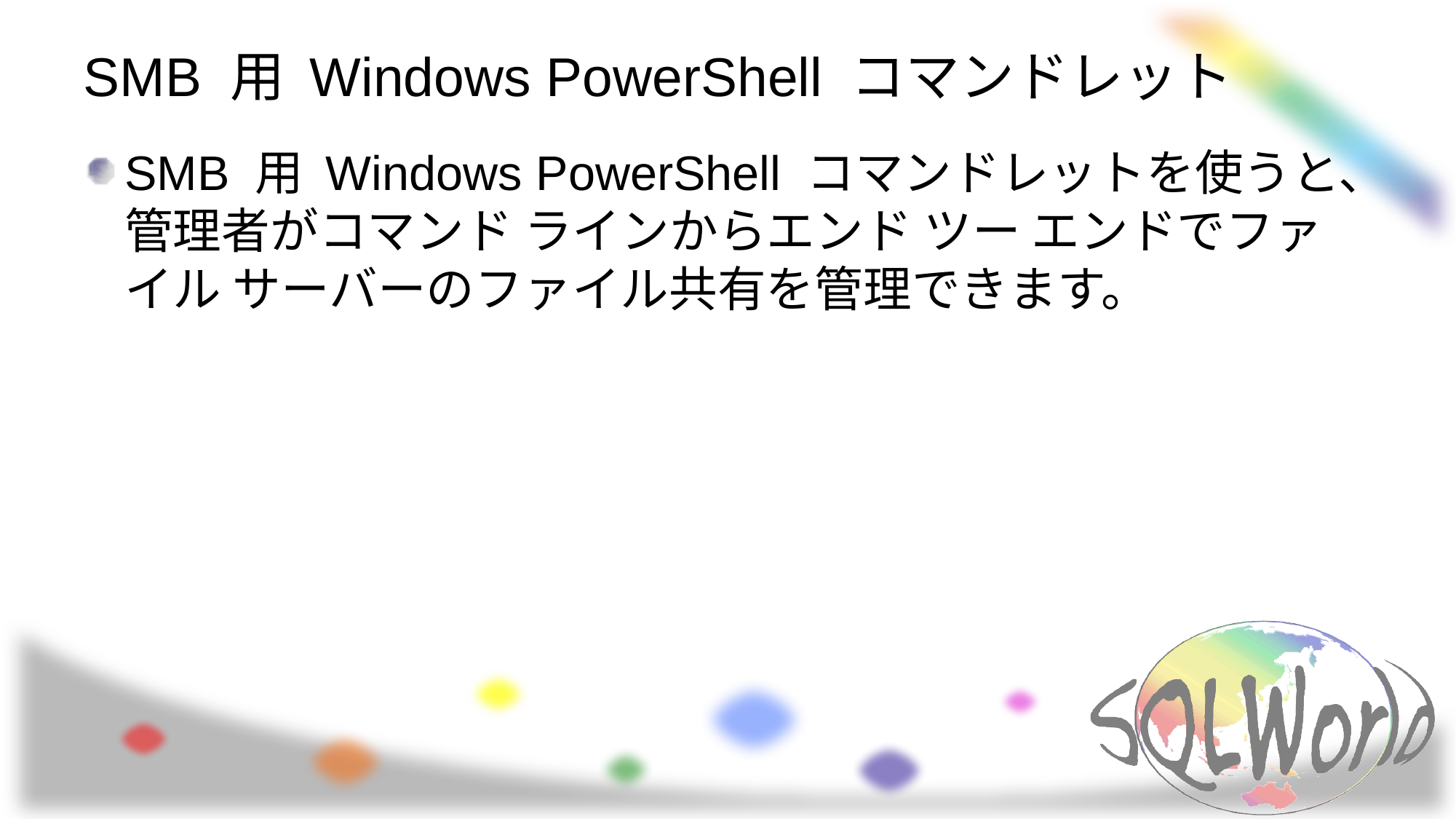

# SMB 用 Windows PowerShell コマンドレット
SMB 用 Windows PowerShell コマンドレットを使うと、管理者がコマンド ラインからエンド ツー エンドでファイル サーバーのファイル共有を管理できます。